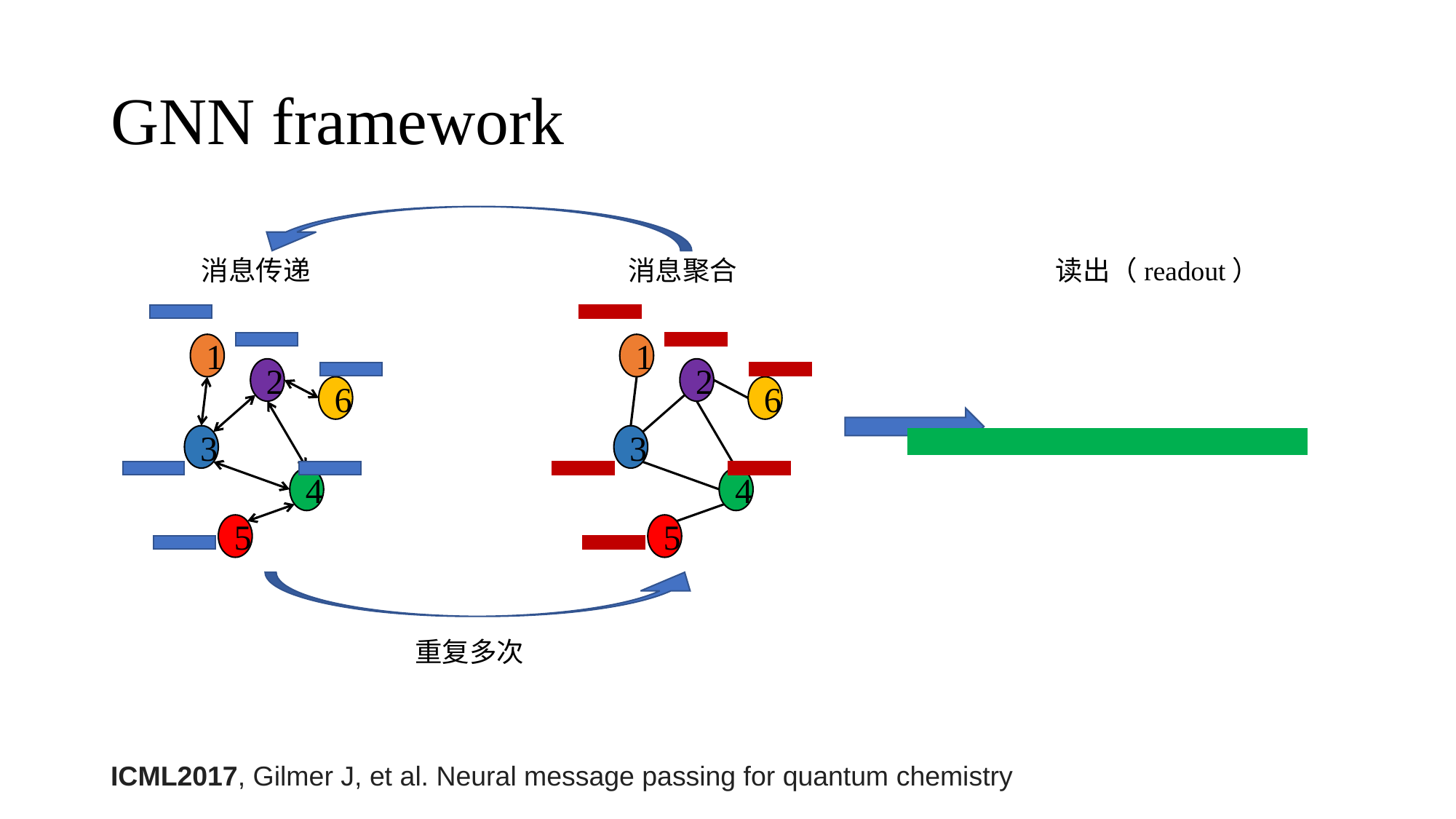

# GNN framework
消息传递
消息聚合
读出（readout）

1
2
6
3
4
5

1
2
6
3
4
5

重复多次
ICML2017, Gilmer J, et al. Neural message passing for quantum chemistry